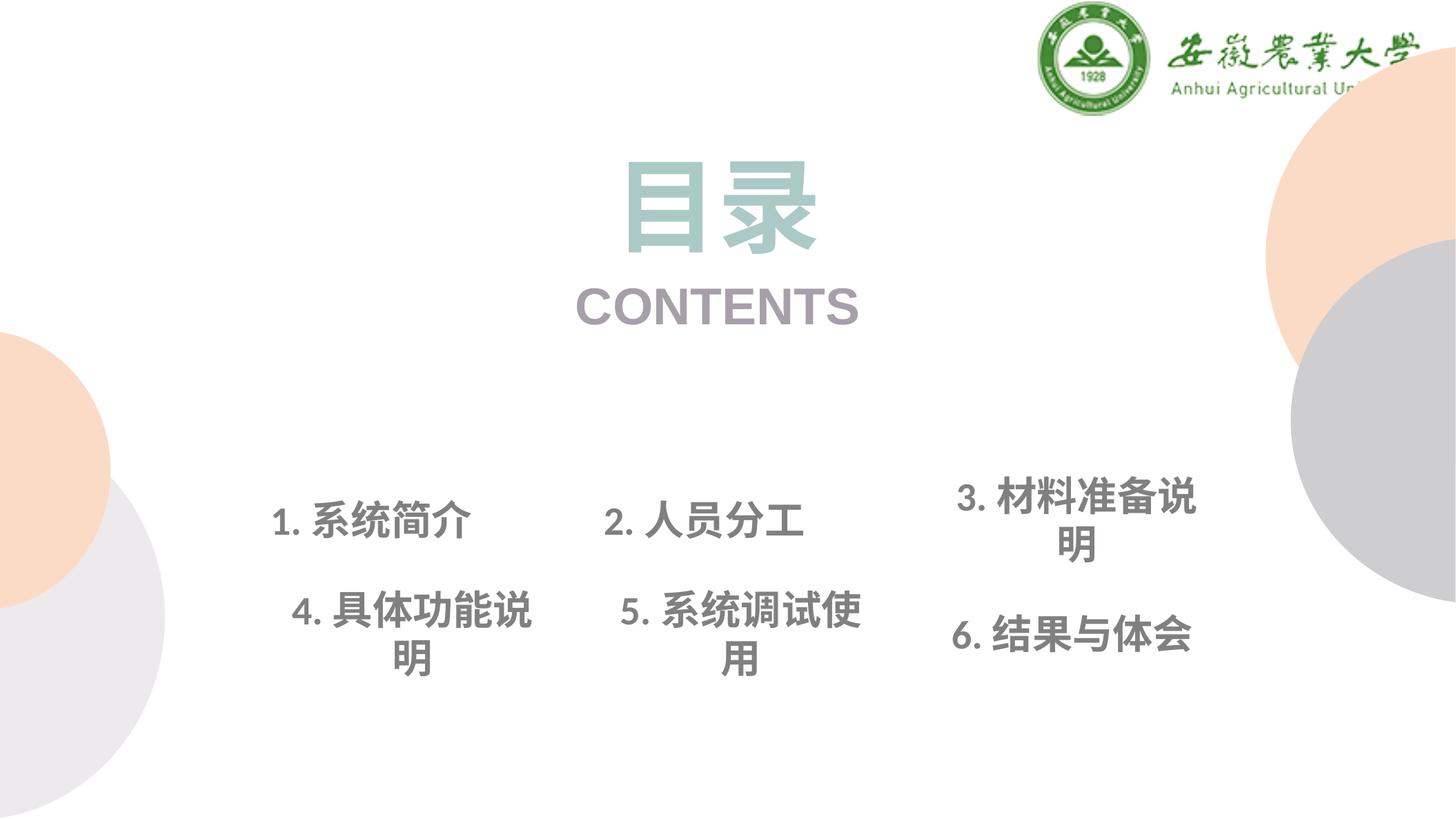

https://www.ypppt.com/
目录

CONTENTS

  1.系统简介
2.人员分工
3.材料准备说明

4.具体功能说明
5.系统调试使用
6.结果与体会